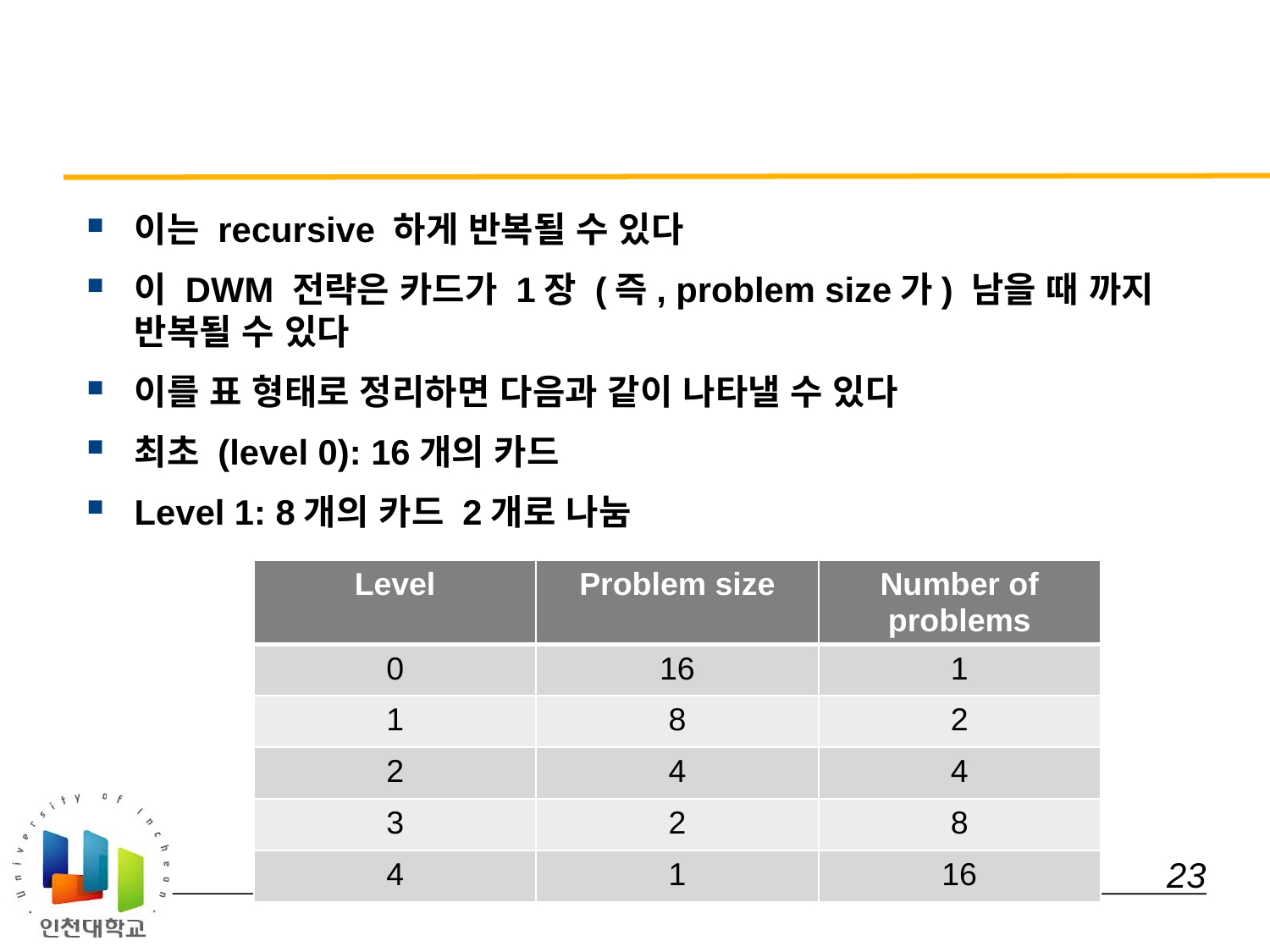

#
이는 recursive 하게 반복될 수 있다
이 DWM 전략은 카드가 1장 (즉, problem size가) 남을 때 까지 반복될 수 있다
이를 표 형태로 정리하면 다음과 같이 나타낼 수 있다
최초 (level 0): 16개의 카드
Level 1: 8개의 카드 2개로 나눔
| Level | Problem size | Number of problems |
| --- | --- | --- |
| 0 | 16 | 1 |
| 1 | 8 | 2 |
| 2 | 4 | 4 |
| 3 | 2 | 8 |
| 4 | 1 | 16 |
 23